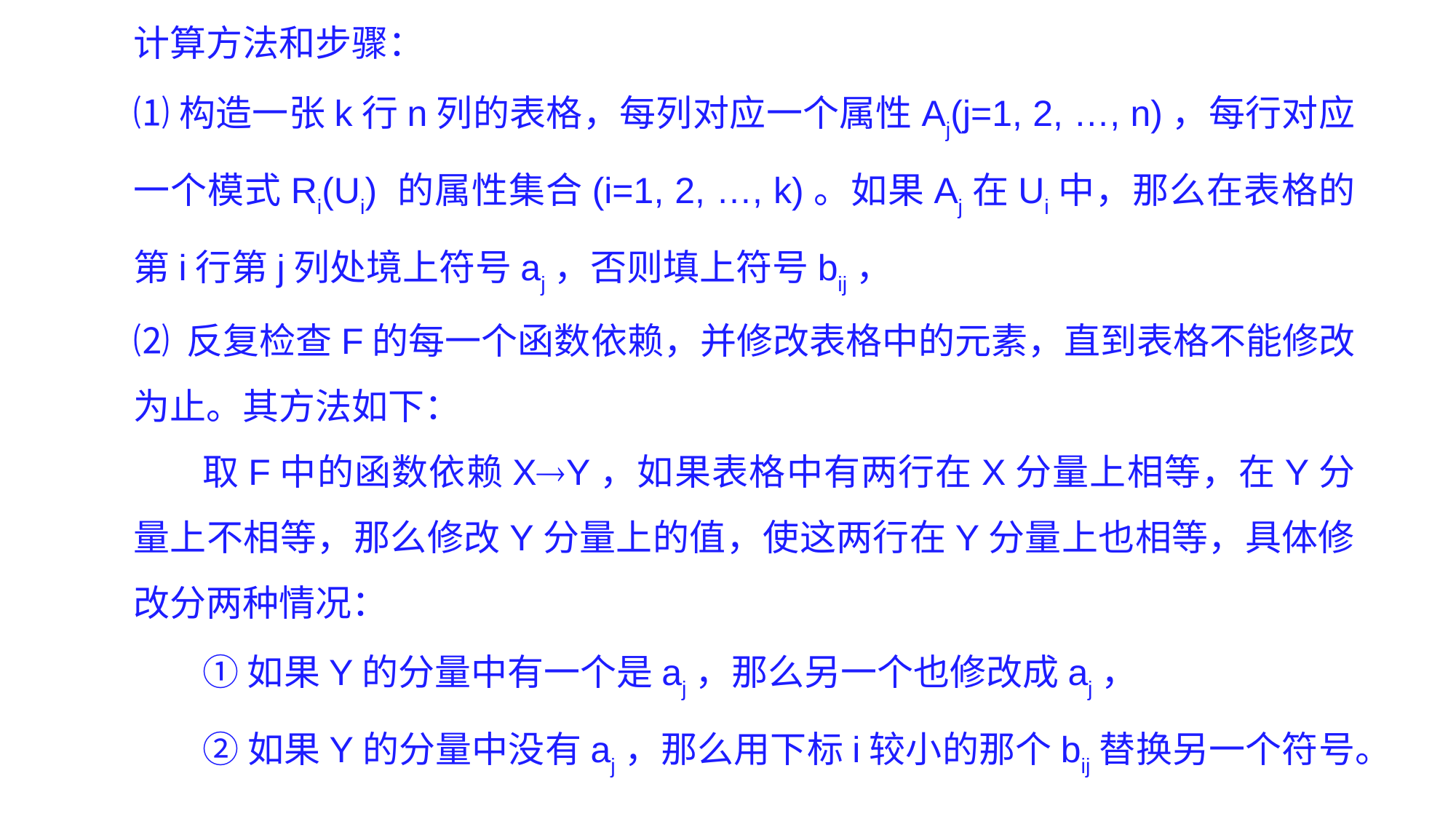

计算方法和步骤：
⑴构造一张k行n列的表格，每列对应一个属性Aj(j=1, 2, …, n)，每行对应一个模式Ri(Ui) 的属性集合(i=1, 2, …, k)。如果Aj在Ui中，那么在表格的第i行第j列处境上符号aj，否则填上符号bij，
⑵ 反复检查F的每一个函数依赖，并修改表格中的元素，直到表格不能修改为止。其方法如下：
取F中的函数依赖X→Y，如果表格中有两行在X分量上相等，在Y分量上不相等，那么修改Y分量上的值，使这两行在Y分量上也相等，具体修改分两种情况：
①如果Y的分量中有一个是aj，那么另一个也修改成aj，
②如果Y的分量中没有aj，那么用下标i较小的那个bij替换另一个符号。